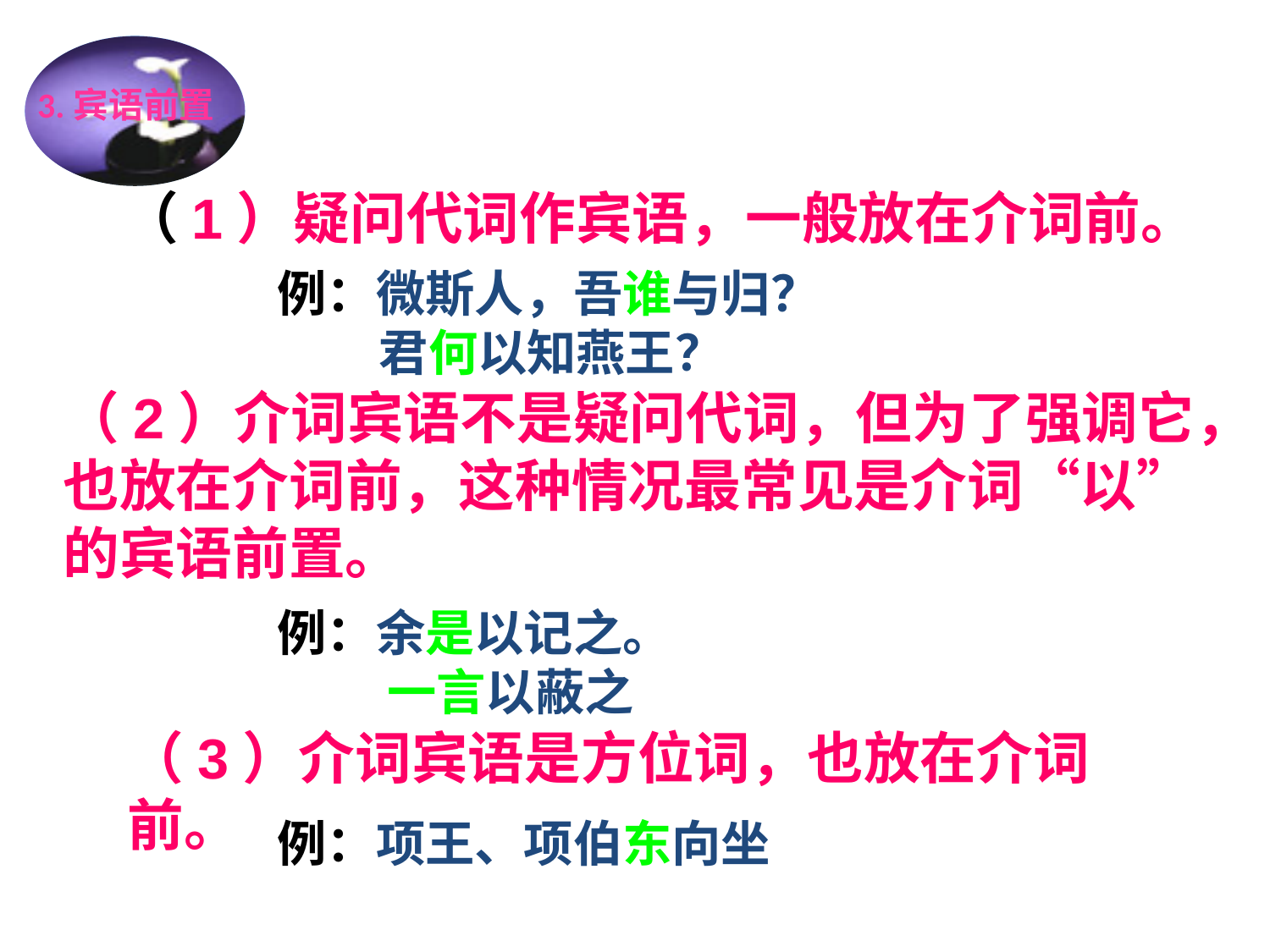

3.宾语前置
（1）疑问代词作宾语，一般放在介词前。
例：微斯人，吾谁与归？
        君何以知燕王？

（2）介词宾语不是疑问代词，但为了强调它，也放在介词前，这种情况最常见是介词“以”的宾语前置。
例：余是以记之。
　　 一言以蔽之
（3）介词宾语是方位词，也放在介词前。
例：项王、项伯东向坐